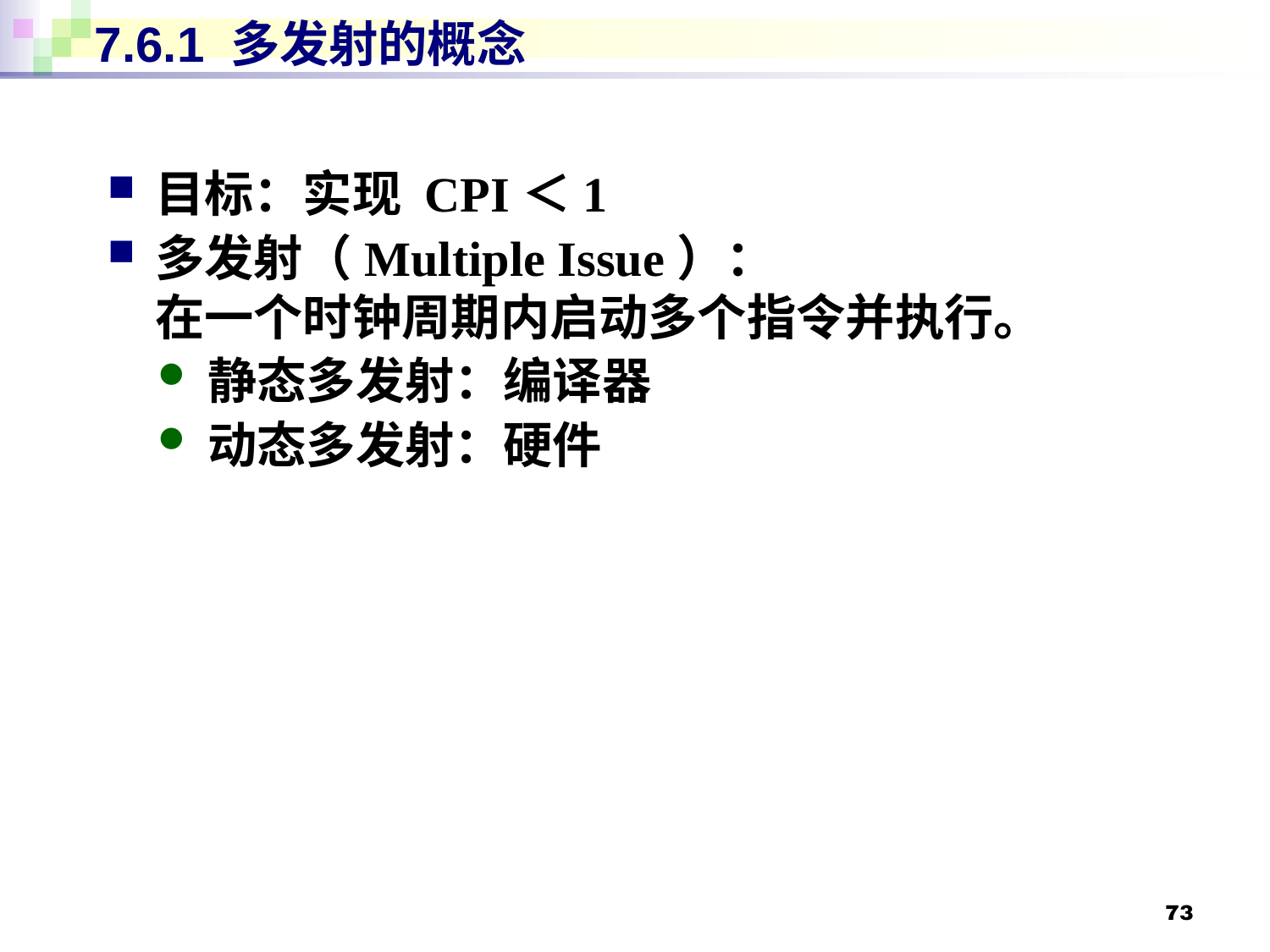

# 7.6.1 多发射的概念
目标：实现 CPI＜1
多发射（Multiple Issue）：
在一个时钟周期内启动多个指令并执行。
静态多发射：编译器
动态多发射：硬件
73